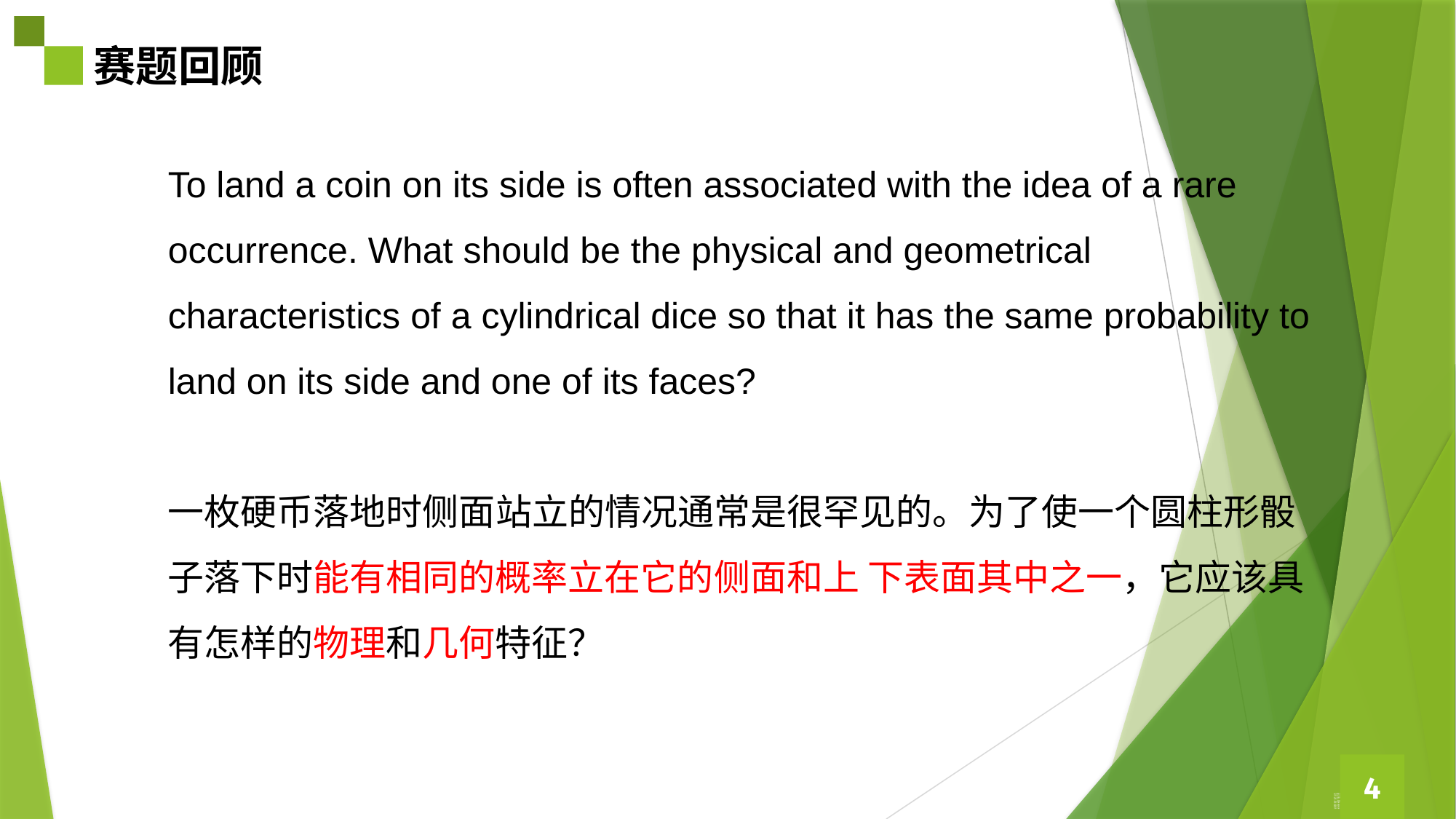

赛题回顾
To land a coin on its side is often associated with the idea of a rare occurrence. What should be the physical and geometrical characteristics of a cylindrical dice so that it has the same probability to land on its side and one of its faces?

一枚硬币落地时侧面站立的情况通常是很罕见的。为了使一个圆柱形骰子落下时能有相同的概率立在它的侧面和上 下表面其中之一，它应该具有怎样的物理和几何特征？
4